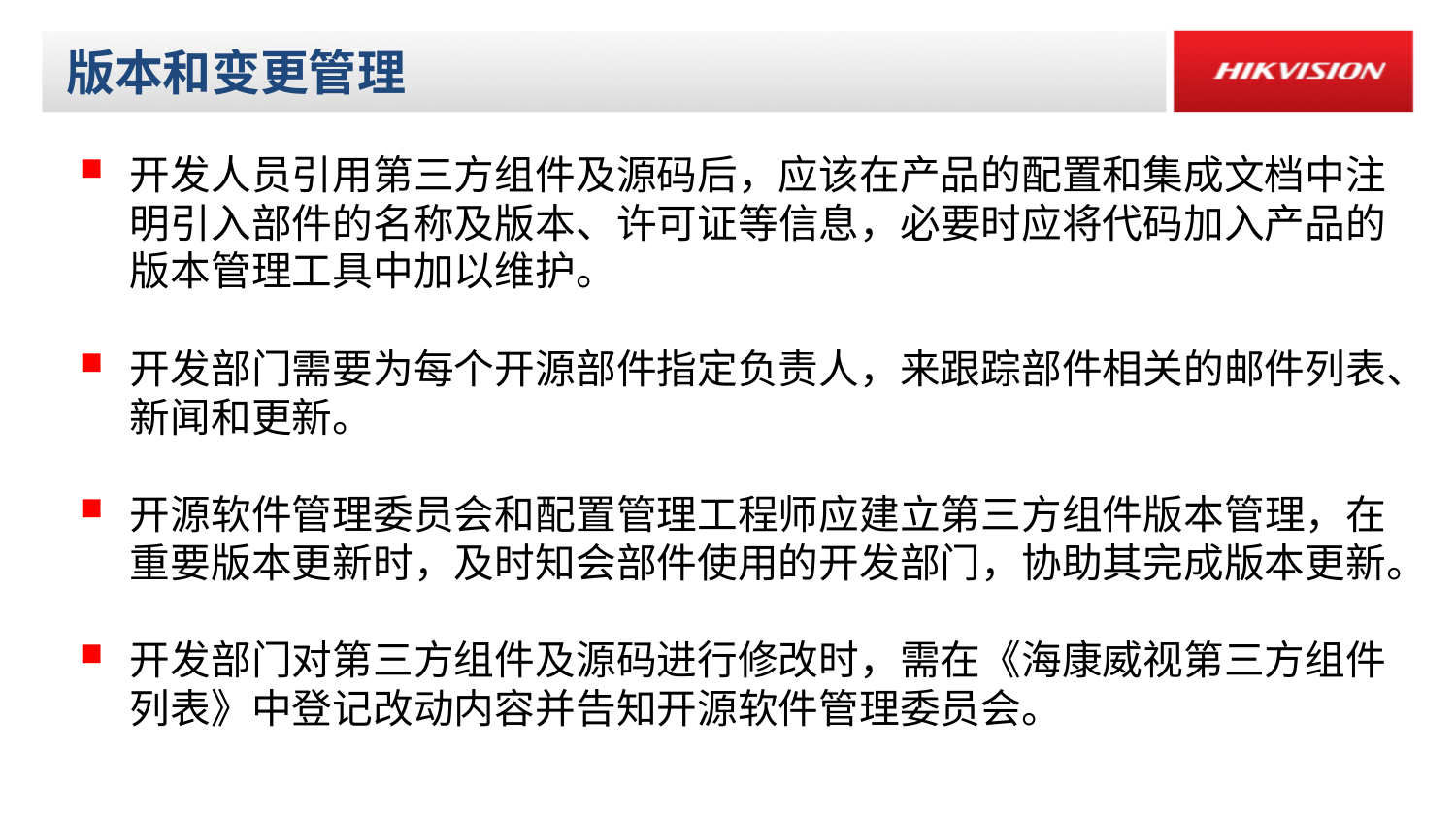

# 版本和变更管理
开发人员引用第三方组件及源码后，应该在产品的配置和集成文档中注明引入部件的名称及版本、许可证等信息，必要时应将代码加入产品的版本管理工具中加以维护。

开发部门需要为每个开源部件指定负责人，来跟踪部件相关的邮件列表、新闻和更新。

开源软件管理委员会和配置管理工程师应建立第三方组件版本管理，在重要版本更新时，及时知会部件使用的开发部门，协助其完成版本更新。

开发部门对第三方组件及源码进行修改时，需在《海康威视第三方组件列表》中登记改动内容并告知开源软件管理委员会。